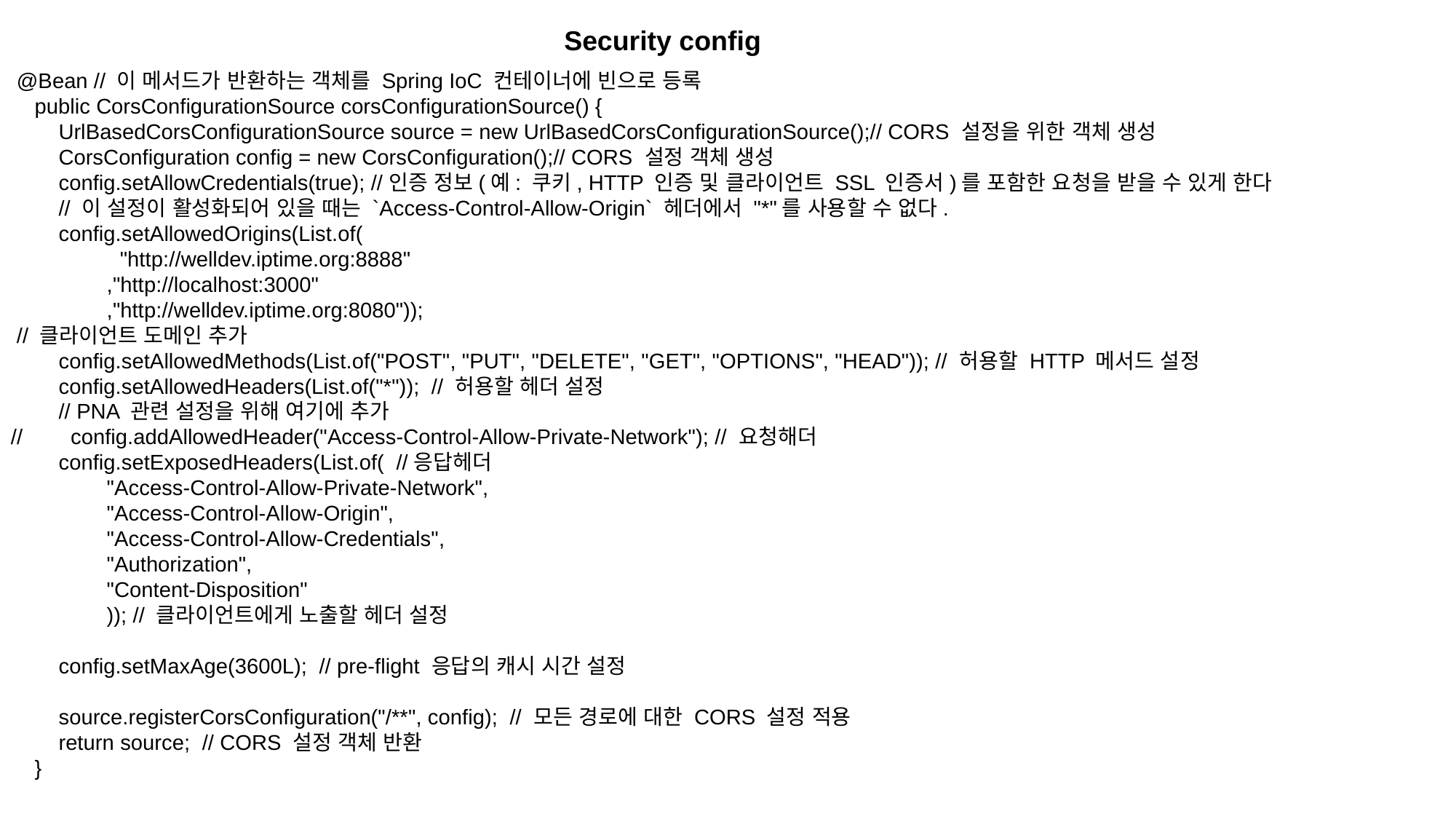

Security config
 @Bean // 이 메서드가 반환하는 객체를 Spring IoC 컨테이너에 빈으로 등록
    public CorsConfigurationSource corsConfigurationSource() {
        UrlBasedCorsConfigurationSource source = new UrlBasedCorsConfigurationSource();// CORS 설정을 위한 객체 생성
        CorsConfiguration config = new CorsConfiguration();// CORS 설정 객체 생성
        config.setAllowCredentials(true); //인증 정보(예: 쿠키, HTTP 인증 및 클라이언트 SSL 인증서)를 포함한 요청을 받을 수 있게 한다
        // 이 설정이 활성화되어 있을 때는 `Access-Control-Allow-Origin` 헤더에서 "*"를 사용할 수 없다.
        config.setAllowedOrigins(List.of(
	"http://welldev.iptime.org:8888"
                ,"http://localhost:3000"
                ,"http://welldev.iptime.org:8080"));
 // 클라이언트 도메인 추가
        config.setAllowedMethods(List.of("POST", "PUT", "DELETE", "GET", "OPTIONS", "HEAD")); // 허용할 HTTP 메서드 설정
        config.setAllowedHeaders(List.of("*"));  // 허용할 헤더 설정
        // PNA 관련 설정을 위해 여기에 추가
//        config.addAllowedHeader("Access-Control-Allow-Private-Network"); // 요청해더
        config.setExposedHeaders(List.of(  //응답헤더
                "Access-Control-Allow-Private-Network",
                "Access-Control-Allow-Origin",
                "Access-Control-Allow-Credentials",
                "Authorization",
                "Content-Disposition"
                )); // 클라이언트에게 노출할 헤더 설정

        config.setMaxAge(3600L);  // pre-flight 응답의 캐시 시간 설정

        source.registerCorsConfiguration("/**", config);  // 모든 경로에 대한 CORS 설정 적용
        return source;  // CORS 설정 객체 반환
    }